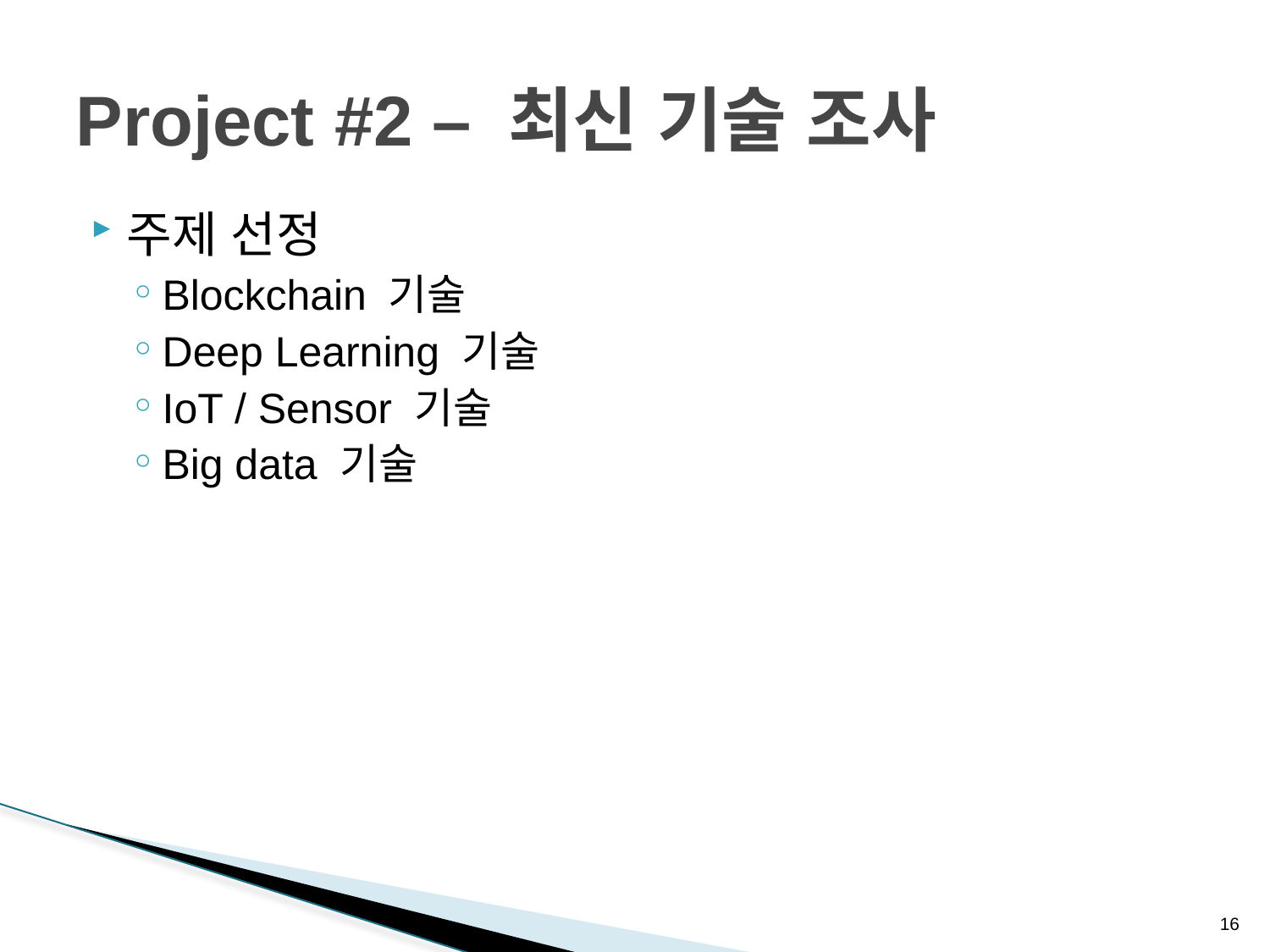

# Project #2 – 최신 기술 조사
주제 선정
Blockchain 기술
Deep Learning 기술
IoT / Sensor 기술
Big data 기술

16